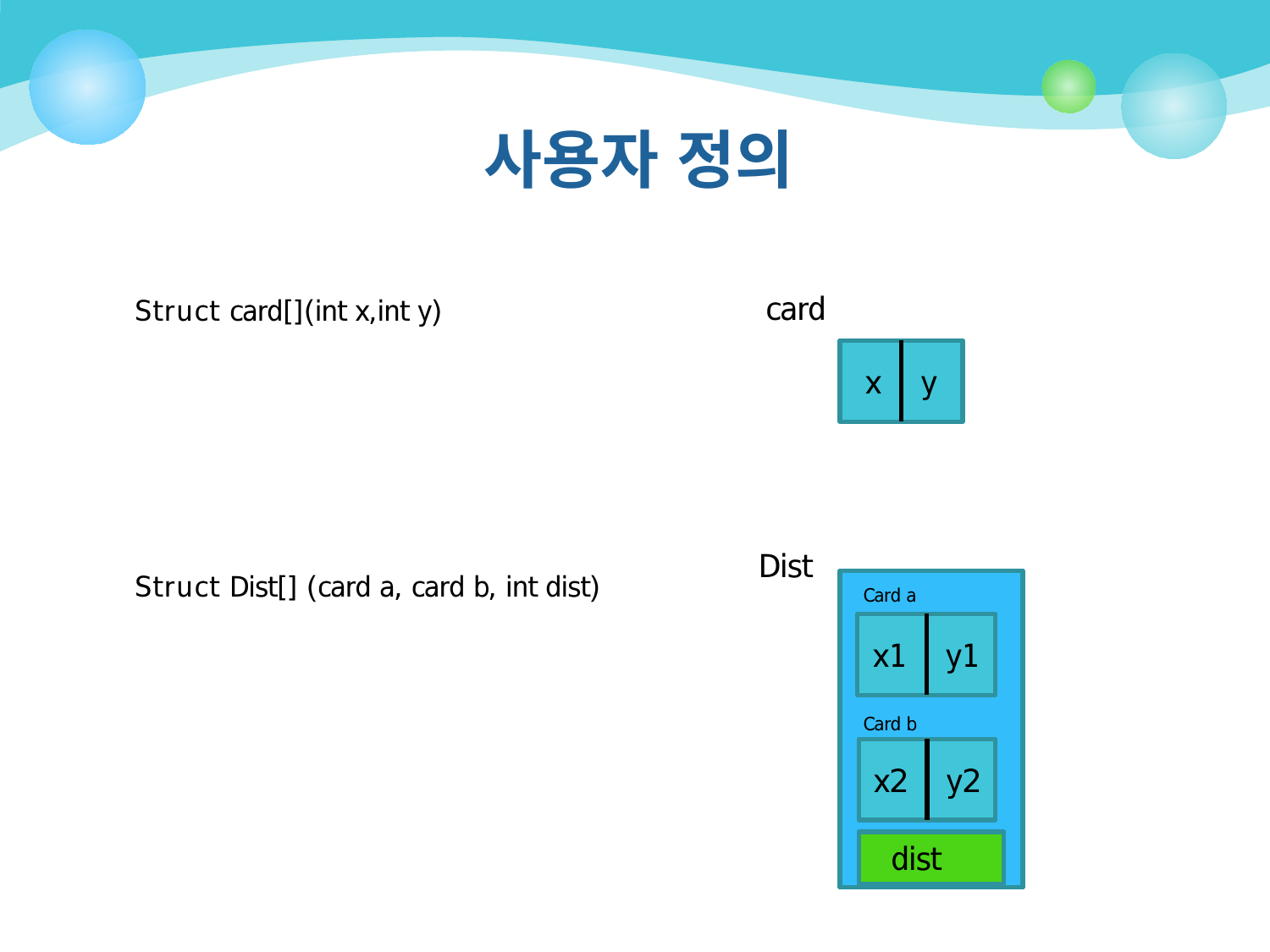

# 사용자 정의

Struct card[](int x,int y)

Struct Dist[] (card a, card b, int dist)

card
x    y
Dist

Card a
x1    y1
Card b
x2    y2
dist